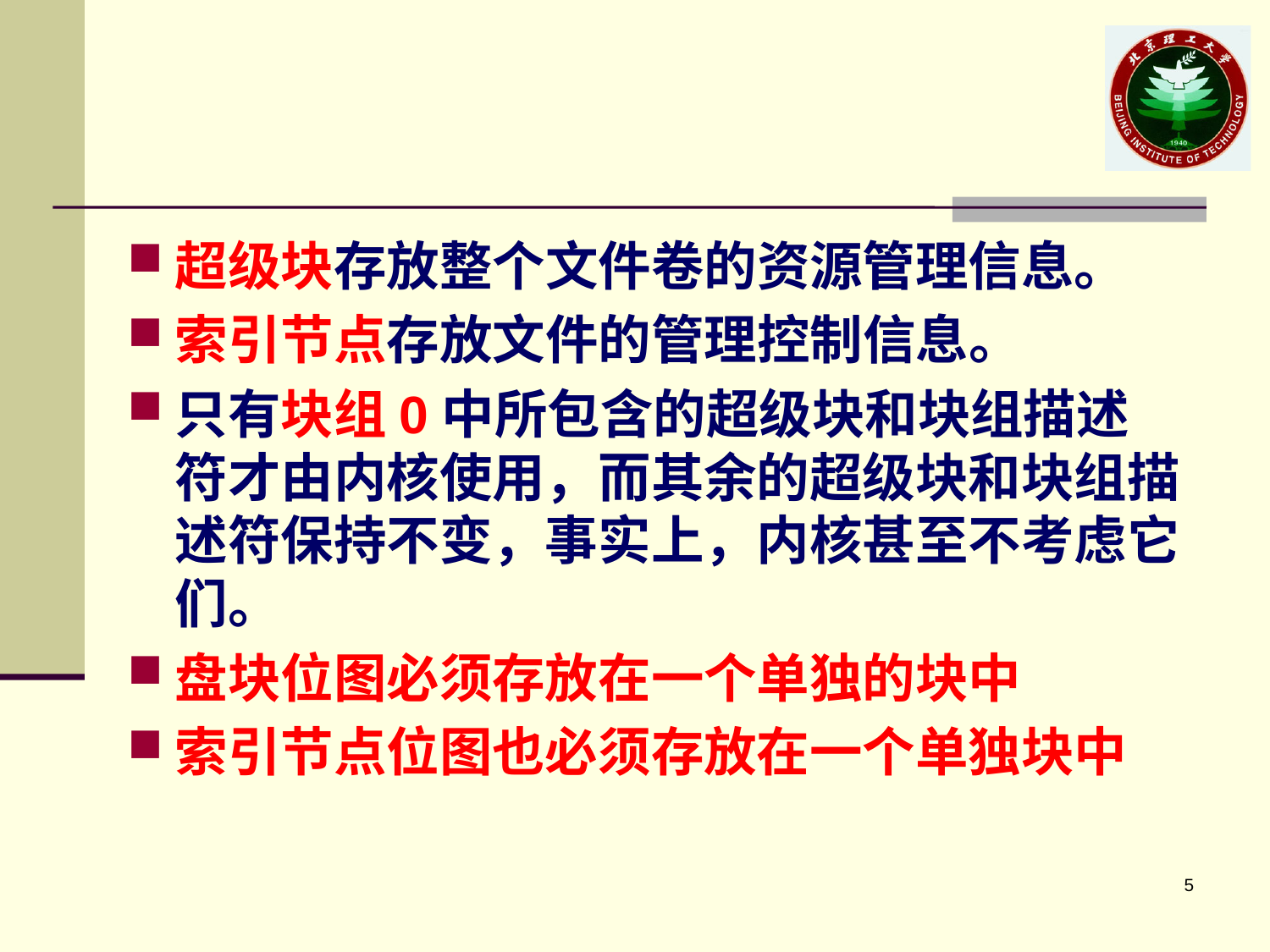

#
超级块存放整个文件卷的资源管理信息。
索引节点存放文件的管理控制信息。
只有块组0中所包含的超级块和块组描述符才由内核使用，而其余的超级块和块组描述符保持不变，事实上，内核甚至不考虑它们。
盘块位图必须存放在一个单独的块中
索引节点位图也必须存放在一个单独块中
5